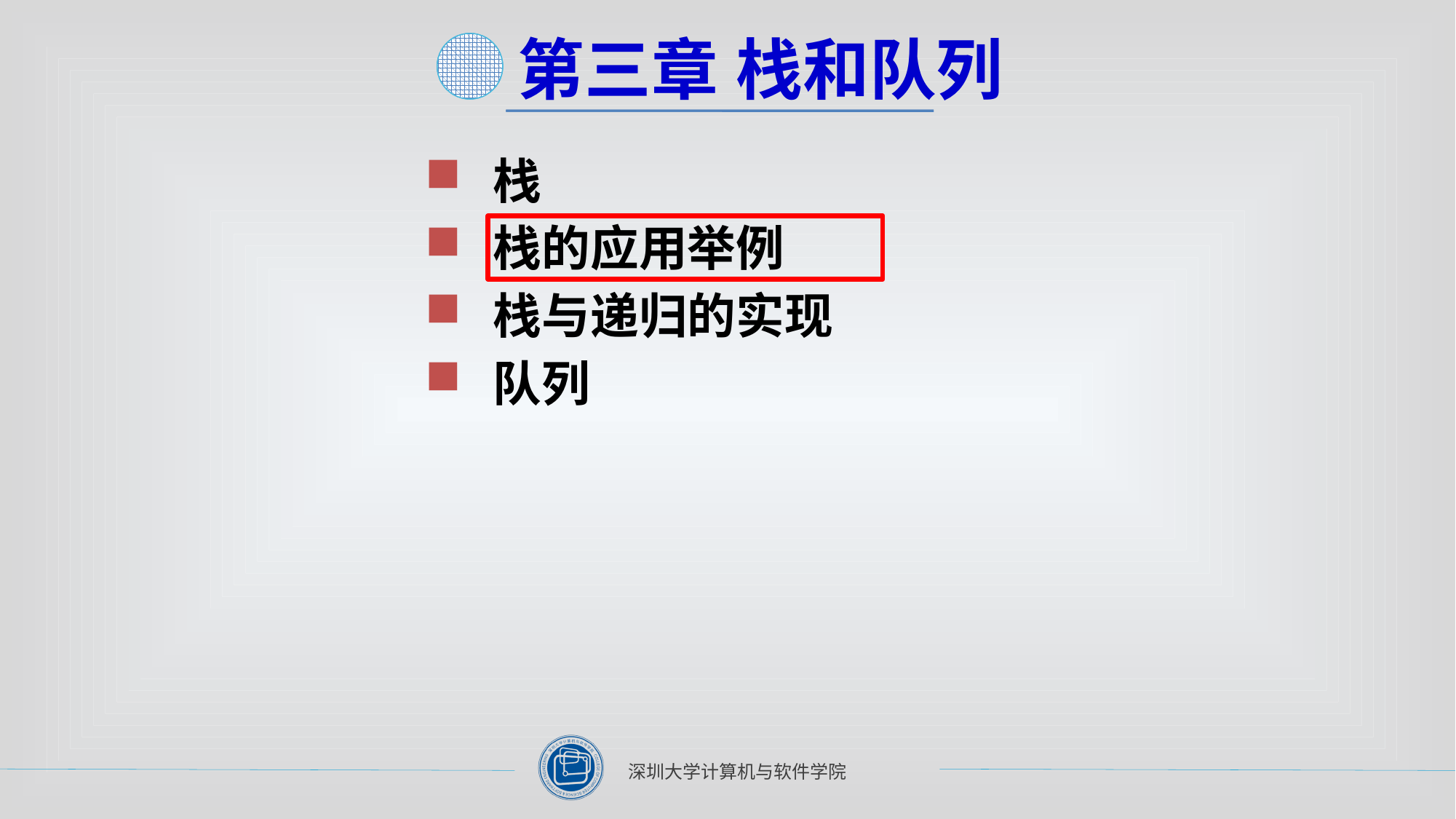

第三章	栈和队列

栈
栈的应用举例
栈与递归的实现
队列

20